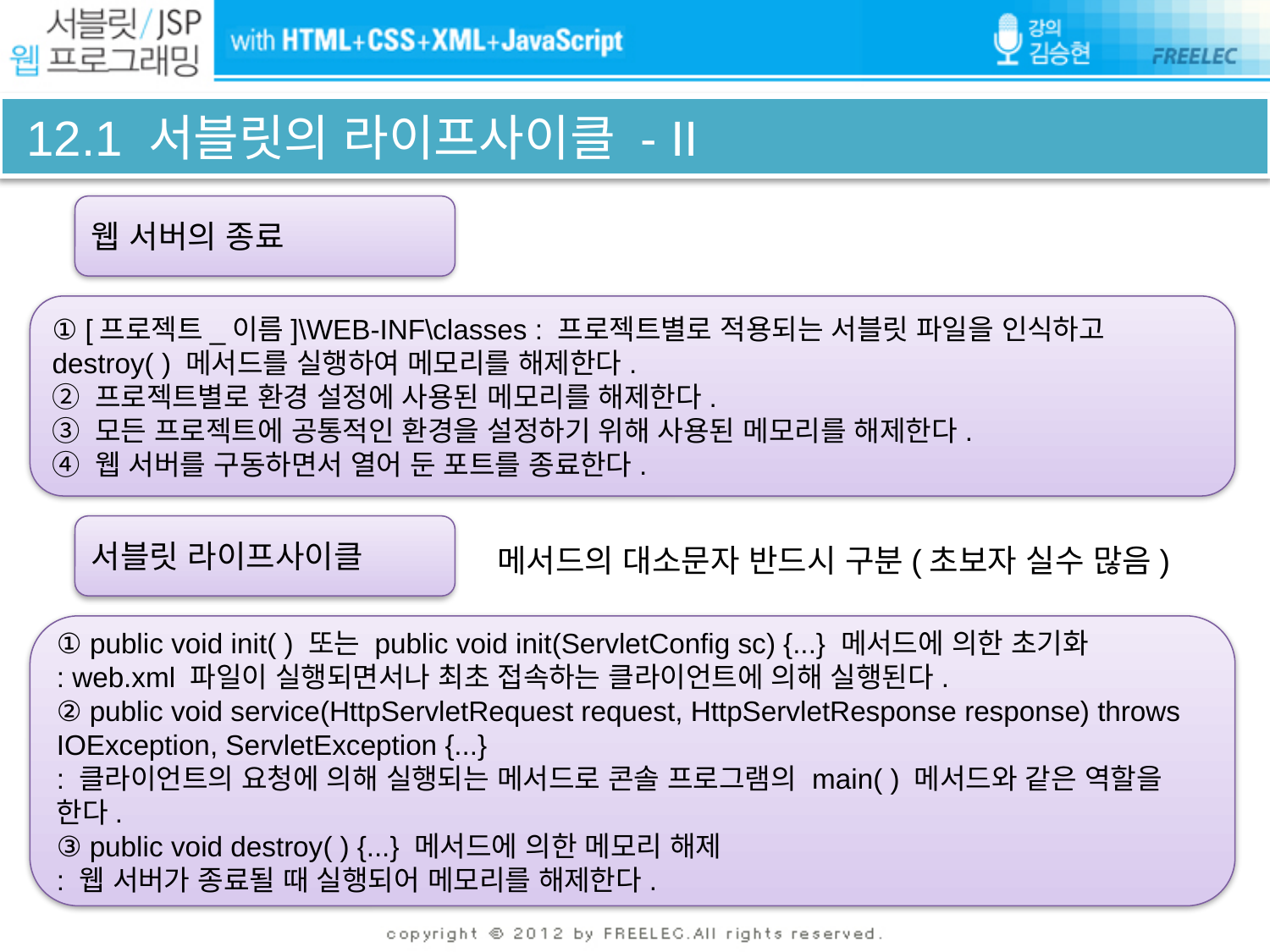

# 12.1 서블릿의 라이프사이클 - II
웹 서버의 종료
① [프로젝트_이름]\WEB-INF\classes : 프로젝트별로 적용되는 서블릿 파일을 인식하고 destroy( ) 메서드를 실행하여 메모리를 해제한다.
② 프로젝트별로 환경 설정에 사용된 메모리를 해제한다.
③ 모든 프로젝트에 공통적인 환경을 설정하기 위해 사용된 메모리를 해제한다.
④ 웹 서버를 구동하면서 열어 둔 포트를 종료한다.
서블릿 라이프사이클
메서드의 대소문자 반드시 구분(초보자 실수 많음)
① public void init( ) 또는 public void init(ServletConfig sc) {...} 메서드에 의한 초기화
: web.xml 파일이 실행되면서나 최초 접속하는 클라이언트에 의해 실행된다.
② public void service(HttpServletRequest request, HttpServletResponse response) throws IOException, ServletException {...}
: 클라이언트의 요청에 의해 실행되는 메서드로 콘솔 프로그램의 main( ) 메서드와 같은 역할을 한다.
③ public void destroy( ) {...} 메서드에 의한 메모리 해제
: 웹 서버가 종료될 때 실행되어 메모리를 해제한다.